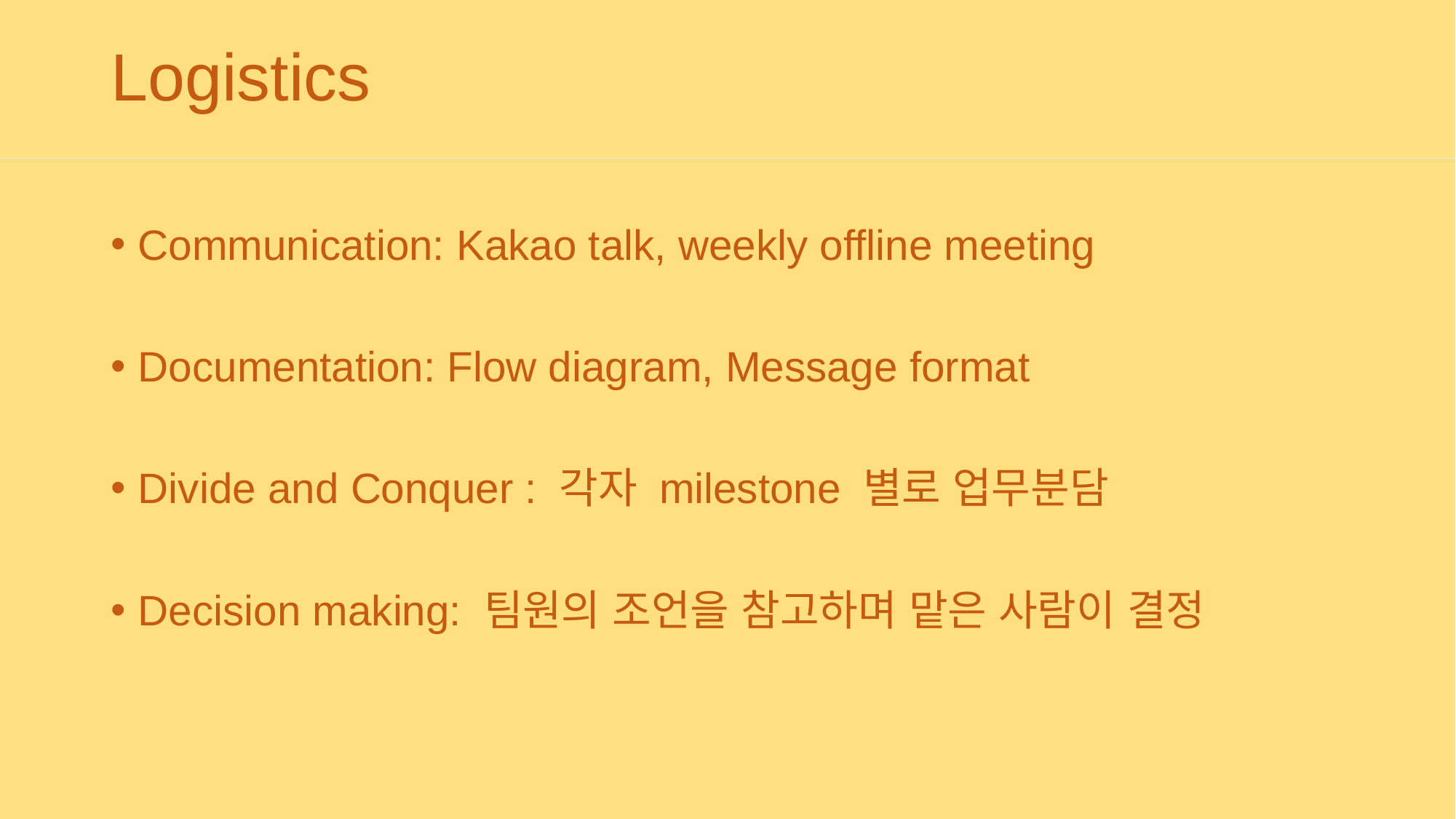

# Logistics

Communication: Kakao talk, weekly offline meeting

Documentation: Flow diagram, Message format

Divide and Conquer : 각자 milestone 별로 업무분담

Decision making: 팀원의 조언을 참고하며 맡은 사람이 결정